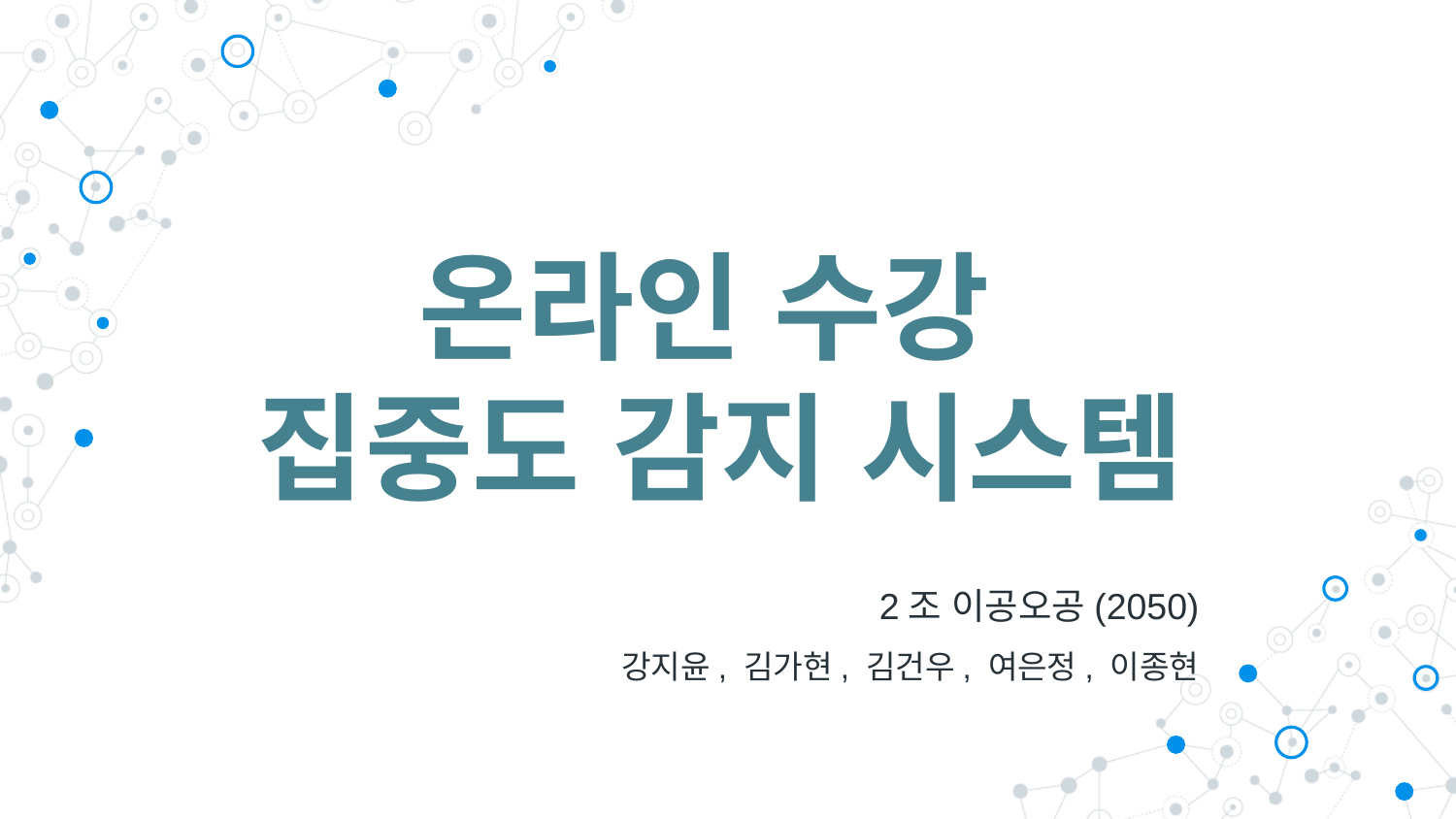

# 온라인 수강 집중도 감지 시스템
2조 이공오공(2050)
강지윤, 김가현, 김건우, 여은정, 이종현